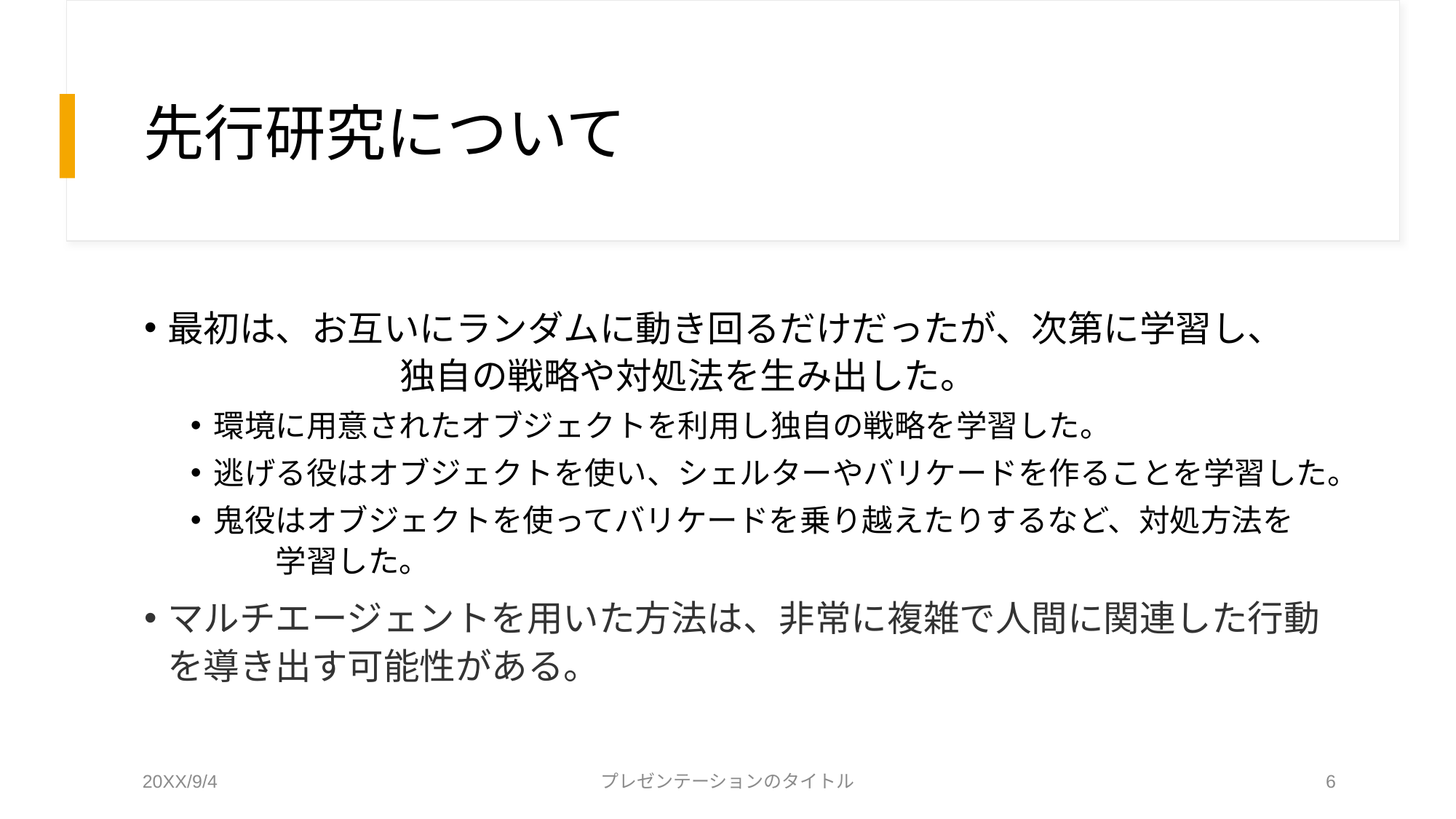

# 先行研究について
最初は、お互いにランダムに動き回るだけだったが、次第に学習し、                                    独自の戦略や対処法を生み出した。
環境に用意されたオブジェクトを利用し独自の戦略を学習した。
逃げる役はオブジェクトを使い、シェルターやバリケードを作ることを学習した。
鬼役はオブジェクトを使ってバリケードを乗り越えたりするなど、対処方法を　　　学習した。
マルチエージェントを用いた方法は、非常に複雑で人間に関連した行動を導き出す可能性がある。
20XX/9/4
プレゼンテーションのタイトル
6